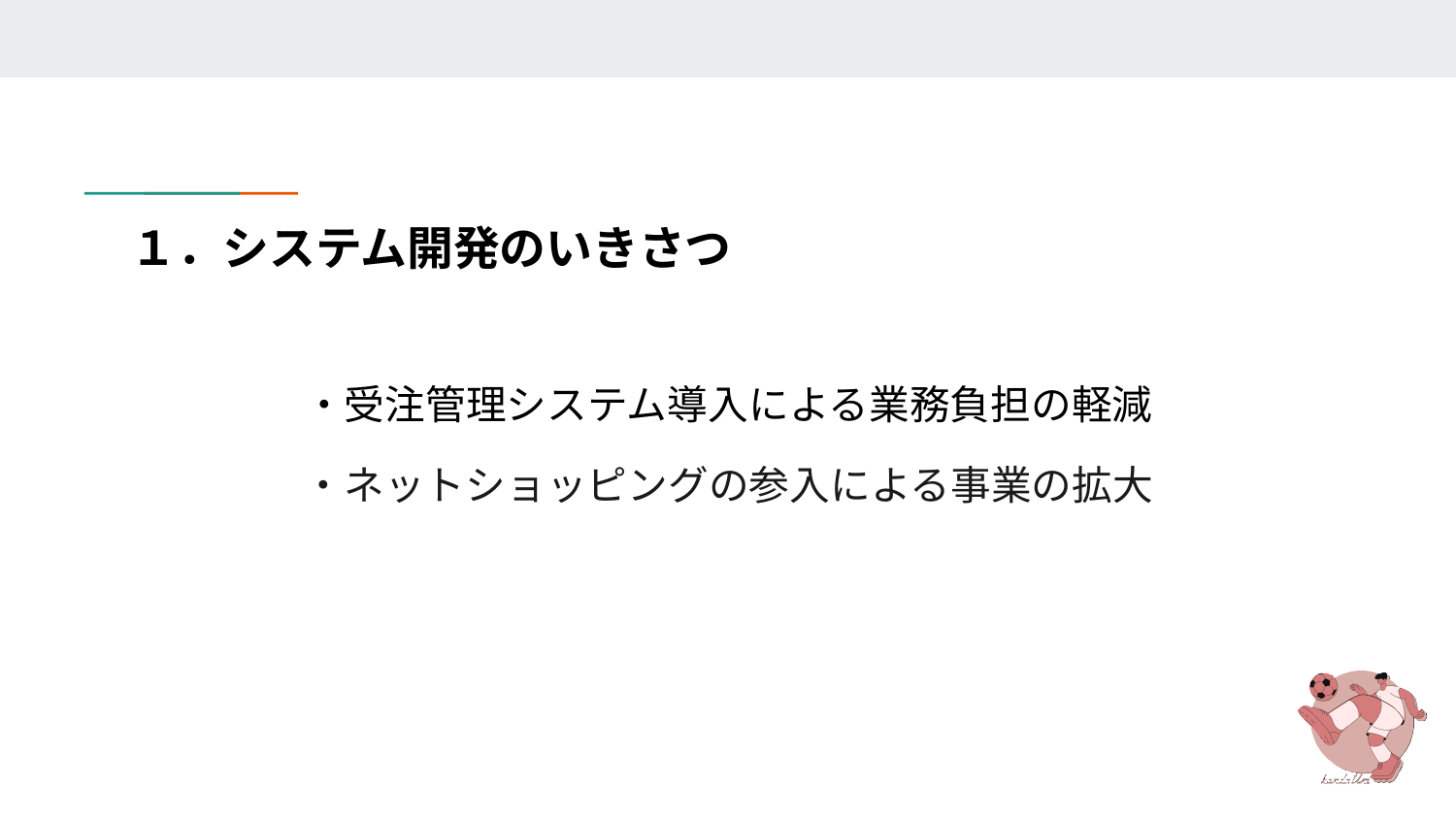

# １．システム開発のいきさつ

・受注管理システム導入による業務負担の軽減
・ネットショッピングの参入による事業の拡大